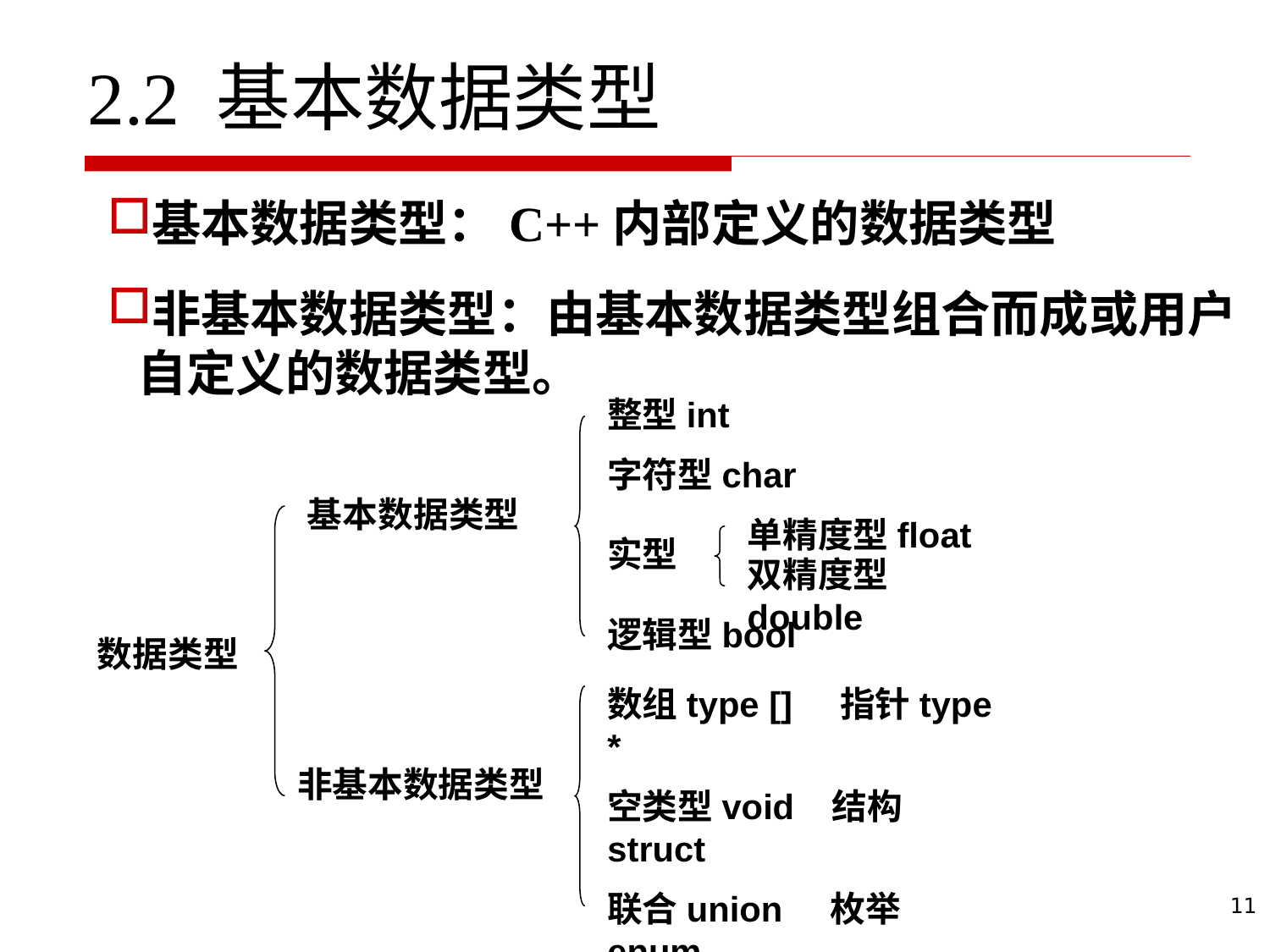

2.2 基本数据类型
基本数据类型：C++内部定义的数据类型
非基本数据类型：由基本数据类型组合而成或用户自定义的数据类型。
整型int

字符型char
基本数据类型

单精度型float
实型

双精度型double
逻辑型bool
数据类型
数组type []    指针type *
空类型void   结构struct
联合union    枚举enum
类class

非基本数据类型
11